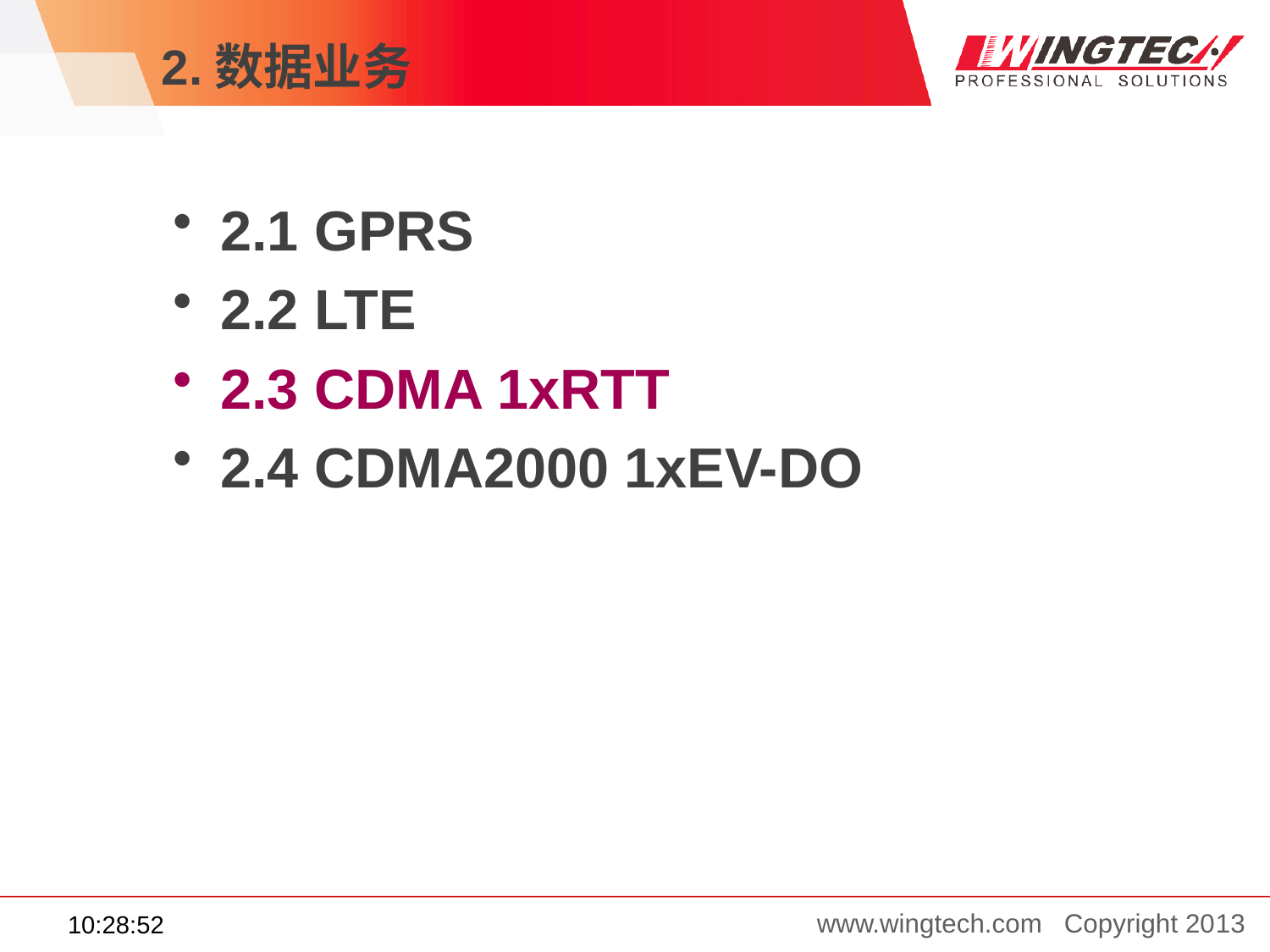

2.数据业务
2.1 GPRS
2.2 LTE
2.3 CDMA 1xRTT
2.4 CDMA2000 1xEV-DO